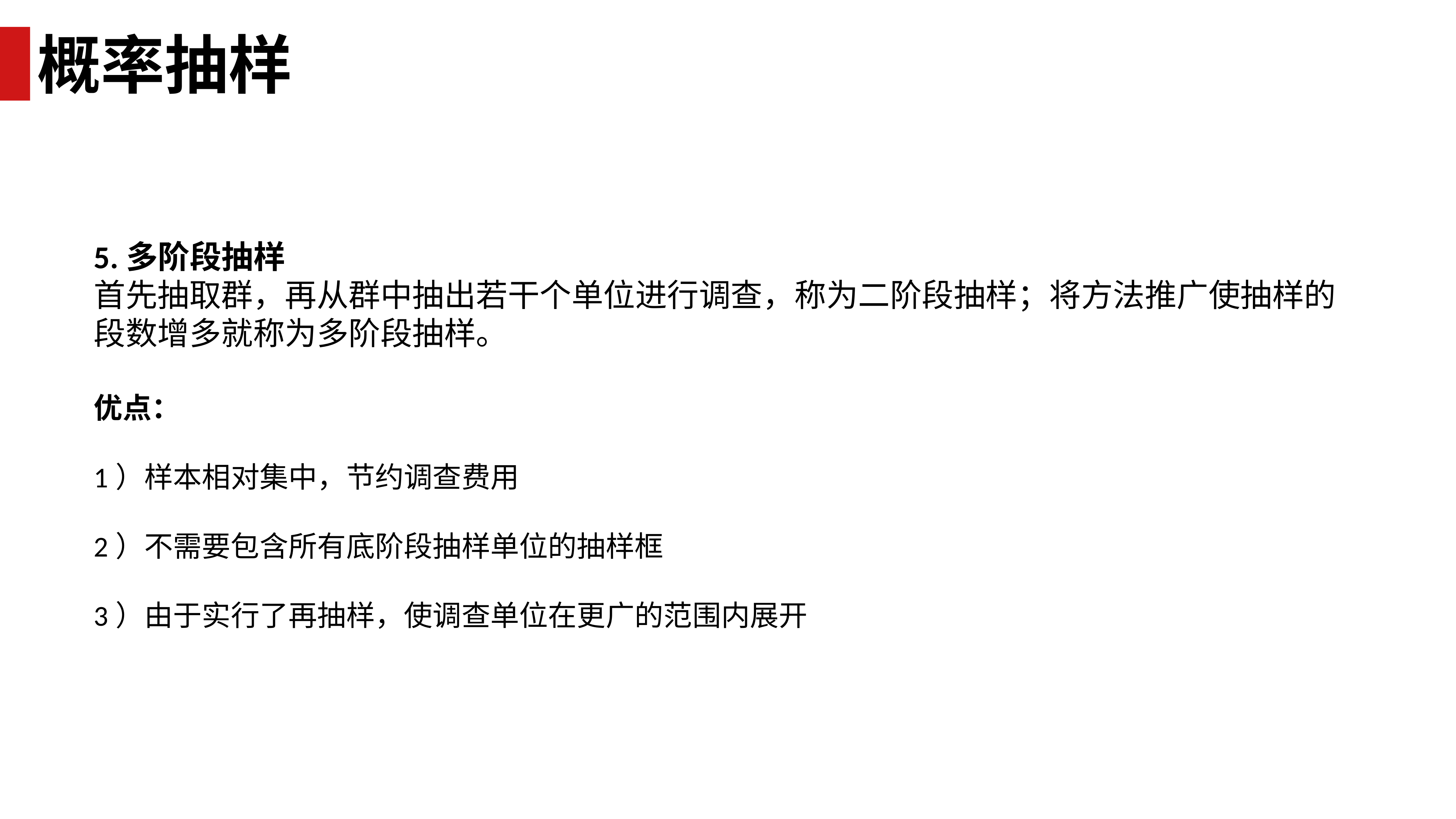

概率抽样

5.多阶段抽样
首先抽取群，再从群中抽出若干个单位进行调查，称为二阶段抽样；将方法推广使抽样的段数增多就称为多阶段抽样。

优点：

1）样本相对集中，节约调查费用

2）不需要包含所有底阶段抽样单位的抽样框

3）由于实行了再抽样，使调查单位在更广的范围内展开
32